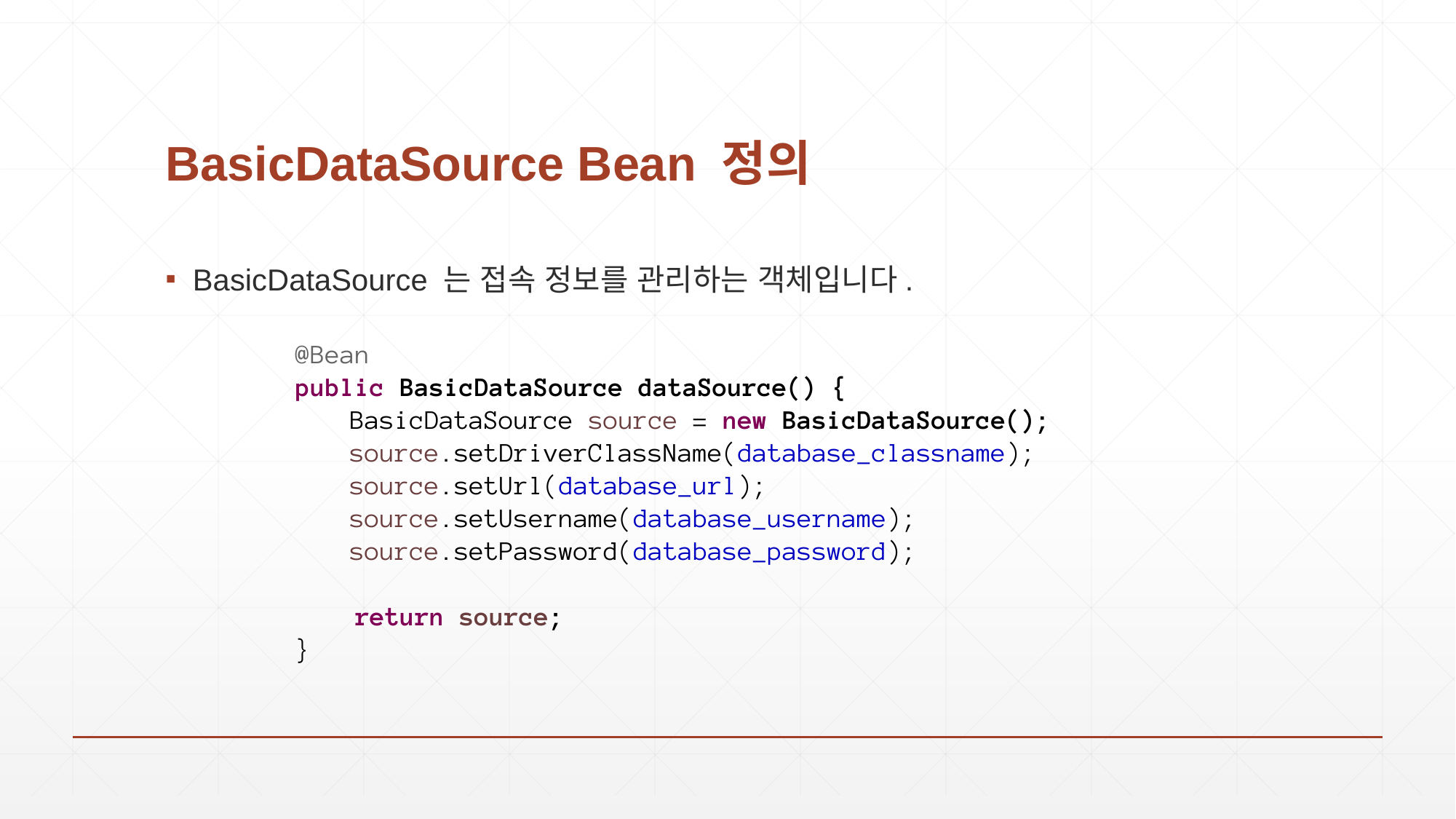

# BasicDataSource Bean 정의
BasicDataSource 는 접속 정보를 관리하는 객체입니다.
@Bean
public BasicDataSource dataSource() {
BasicDataSource source = new BasicDataSource();
source.setDriverClassName(database_classname);
source.setUrl(database_url);
source.setUsername(database_username);
source.setPassword(database_password);

    return source;
}